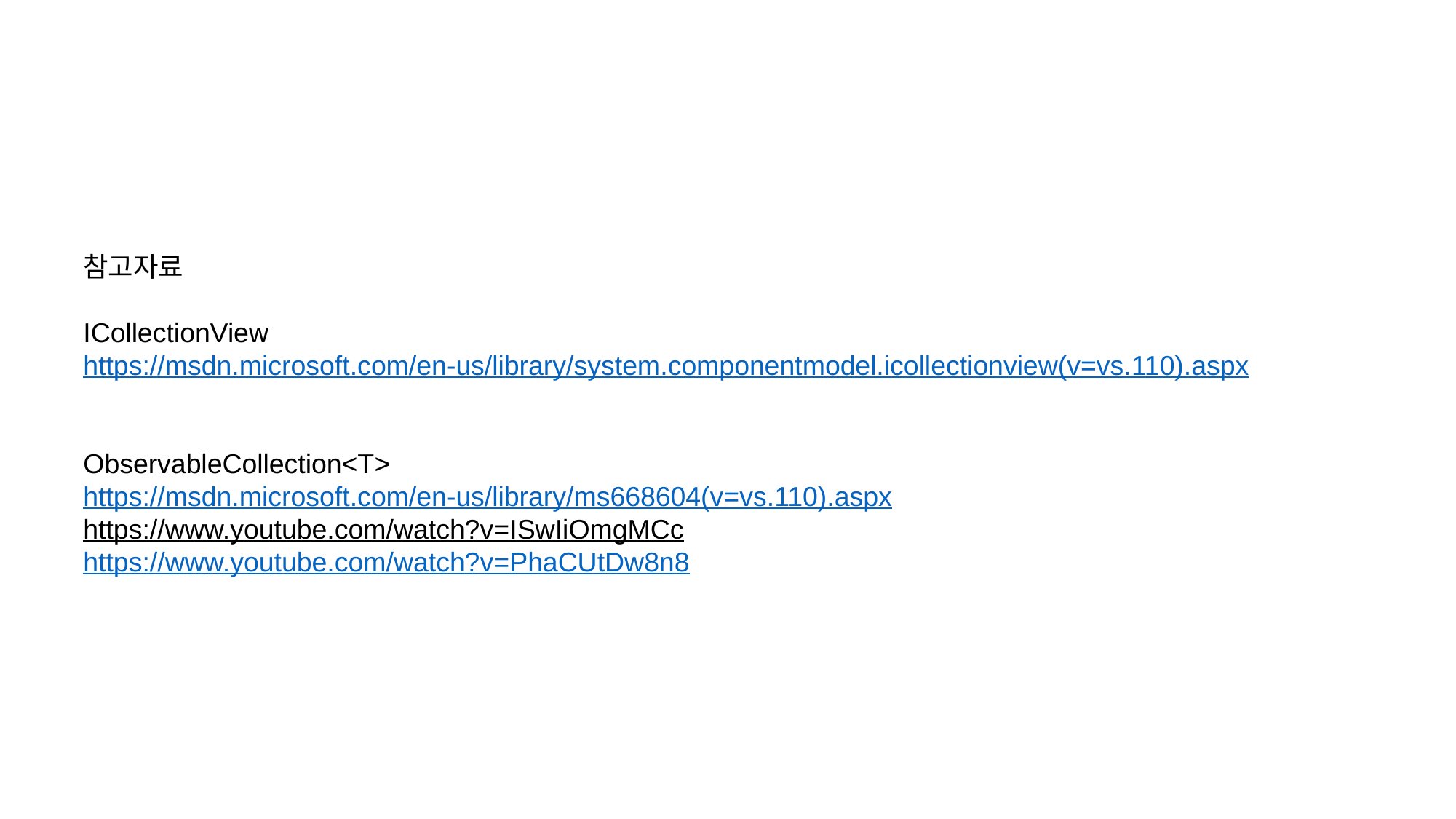

참고자료

ICollectionView
https://msdn.microsoft.com/en-us/library/system.componentmodel.icollectionview(v=vs.110).aspx

ObservableCollection<T>
https://msdn.microsoft.com/en-us/library/ms668604(v=vs.110).aspx
https://www.youtube.com/watch?v=ISwIiOmgMCc
https://www.youtube.com/watch?v=PhaCUtDw8n8